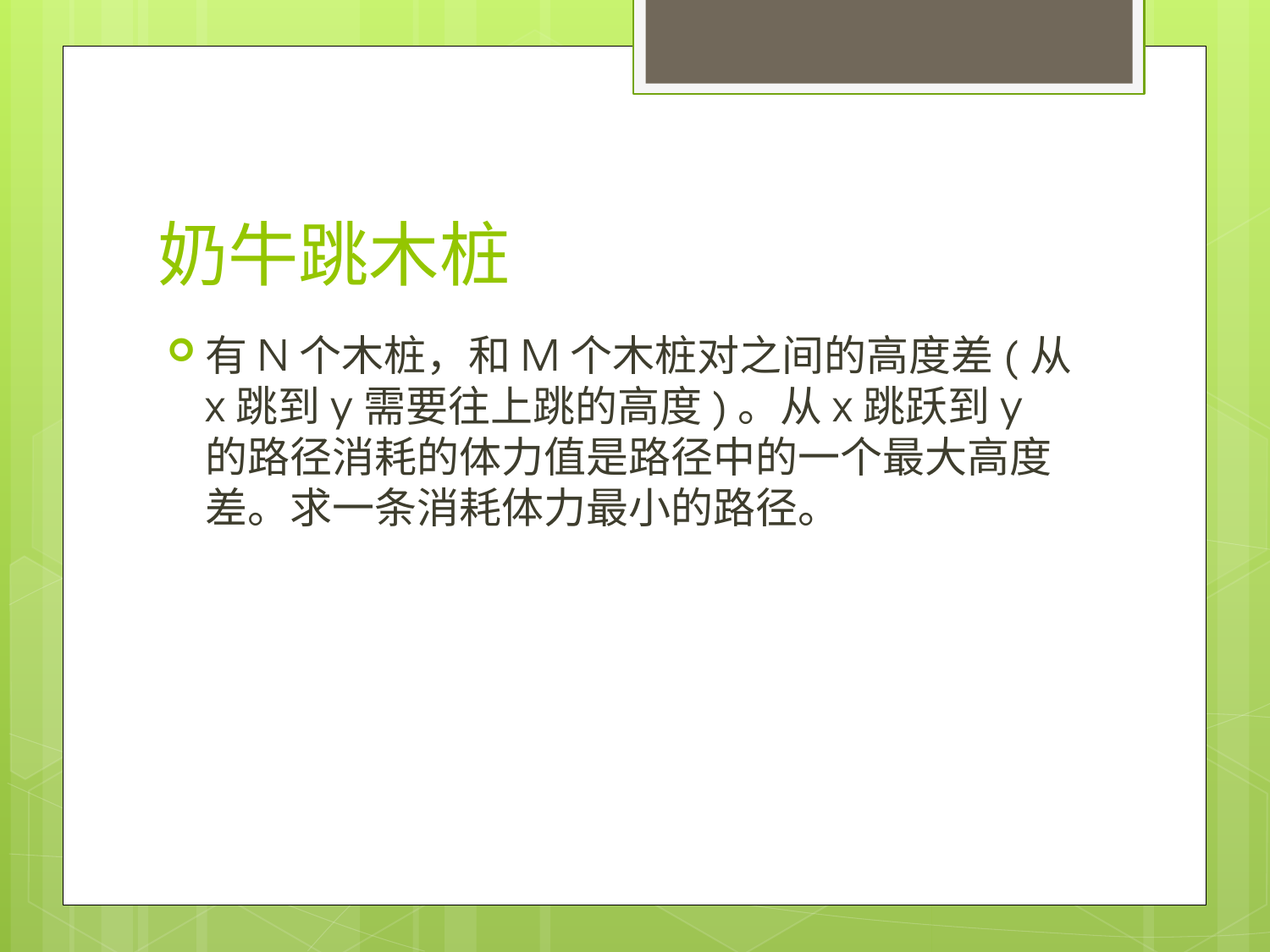

# 奶牛跳木桩
有N个木桩，和M个木桩对之间的高度差(从x跳到y需要往上跳的高度)。从x跳跃到y的路径消耗的体力值是路径中的一个最大高度差。求一条消耗体力最小的路径。